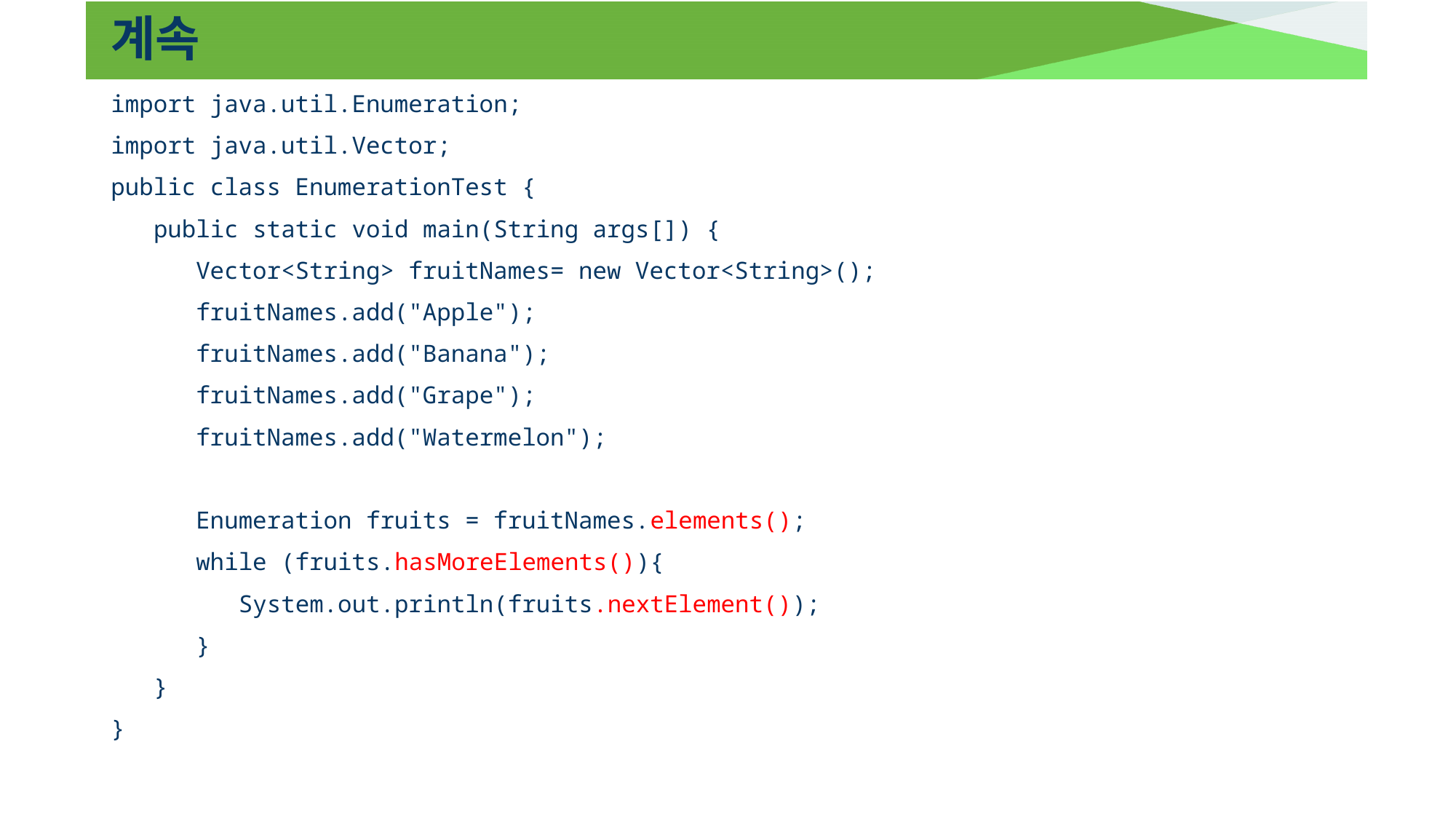

# 계속
import java.util.Enumeration;
import java.util.Vector;
public class EnumerationTest {
   public static void main(String args[]) {
      Vector<String> fruitNames= new Vector<String>();
      fruitNames.add("Apple");
      fruitNames.add("Banana");
      fruitNames.add("Grape");
      fruitNames.add("Watermelon");

      Enumeration fruits = fruitNames.elements();
      while (fruits.hasMoreElements()){
         System.out.println(fruits.nextElement());
      }
   }
}